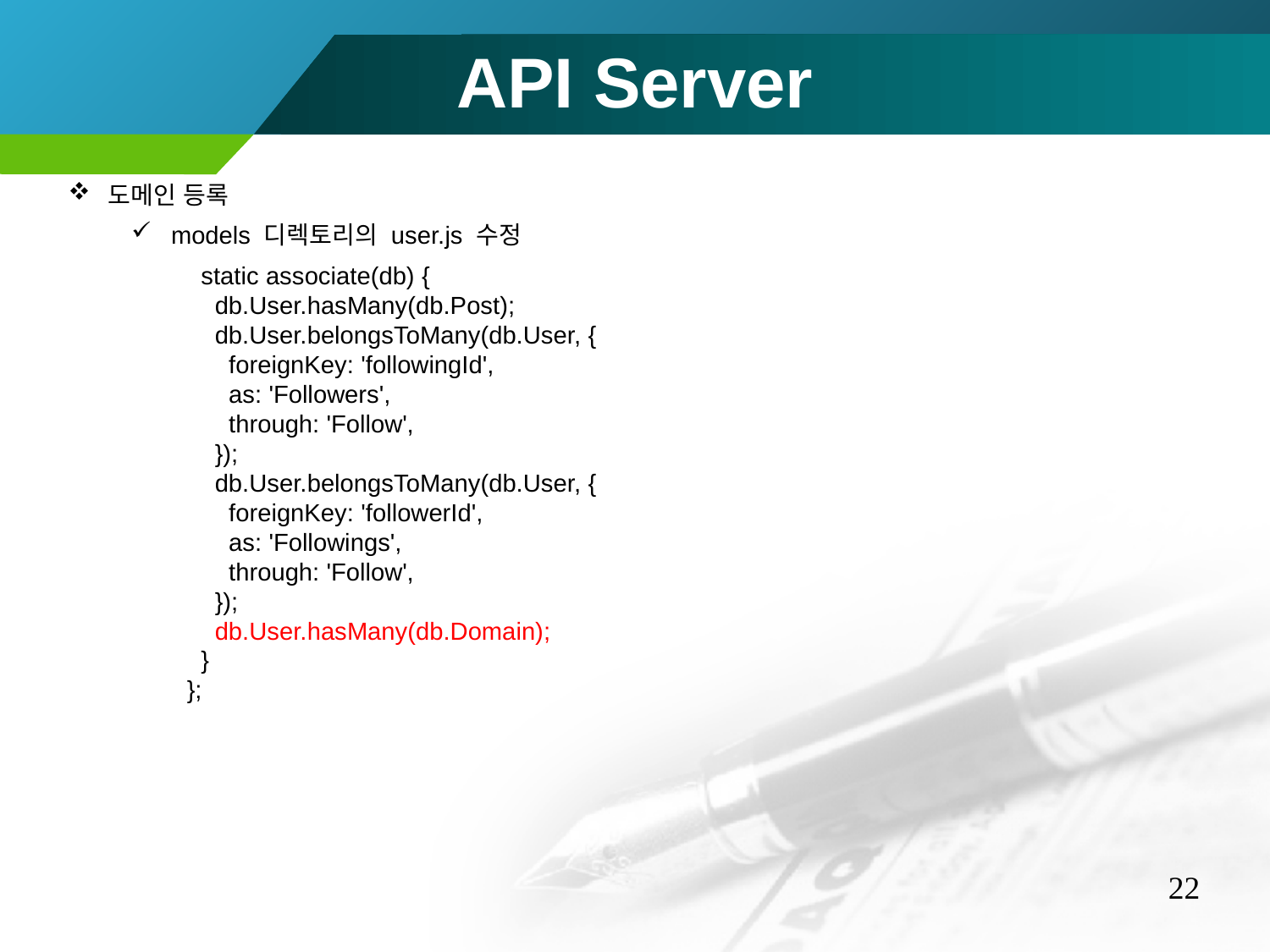

API Server
도메인 등록
models 디렉토리의 user.js 수정
  static associate(db) {
    db.User.hasMany(db.Post);
    db.User.belongsToMany(db.User, {
      foreignKey: 'followingId',
      as: 'Followers',
      through: 'Follow',
    });
    db.User.belongsToMany(db.User, {
      foreignKey: 'followerId',
      as: 'Followings',
      through: 'Follow',
    });
    db.User.hasMany(db.Domain);
  }
};

22